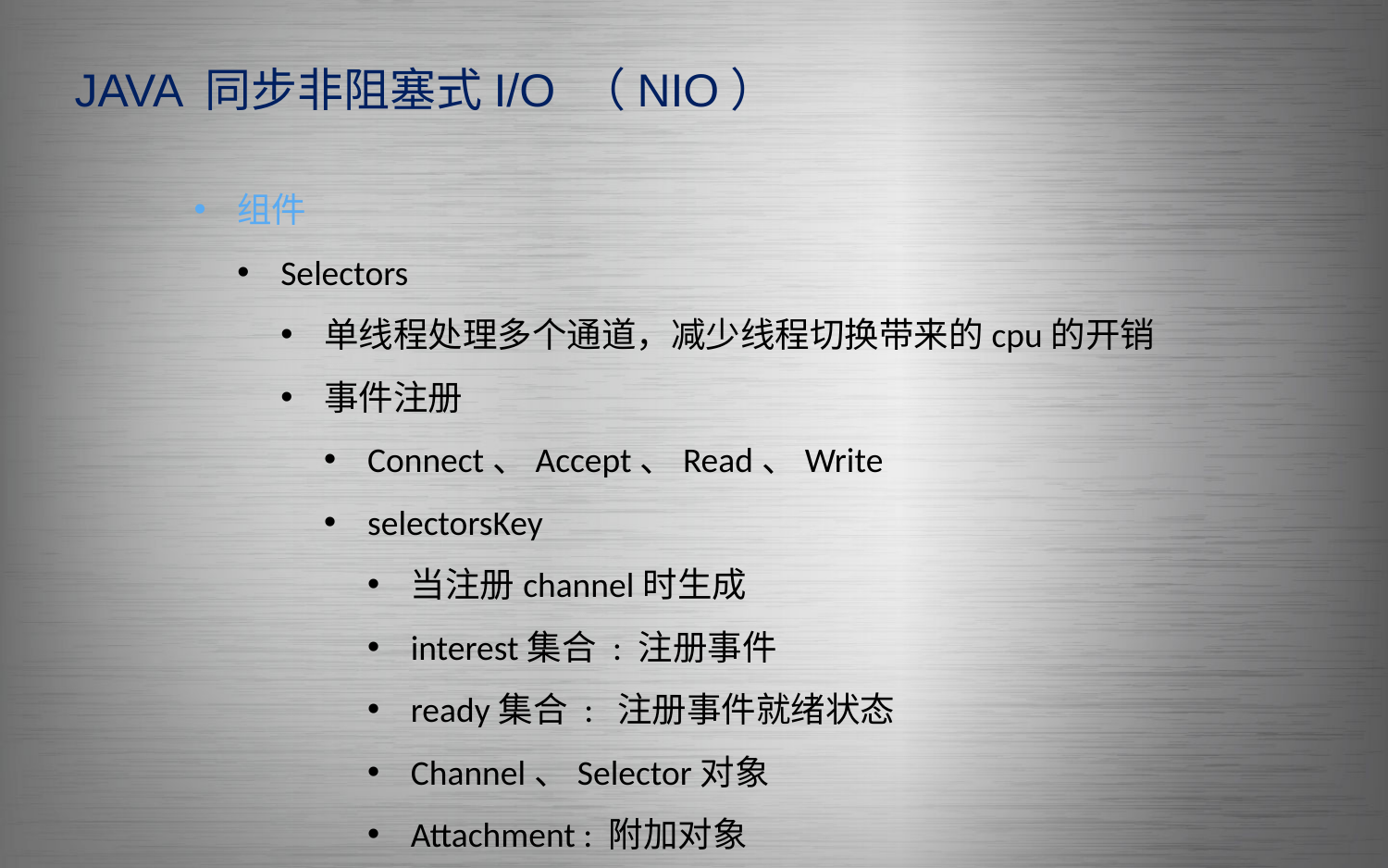

JAVA 同步非阻塞式I/O （NIO）
组件
Selectors
单线程处理多个通道，减少线程切换带来的cpu的开销
事件注册
Connect、Accept、Read、Write
selectorsKey
当注册channel时生成
interest集合 : 注册事件
ready集合 :  注册事件就绪状态
Channel、Selector对象
Attachment : 附加对象